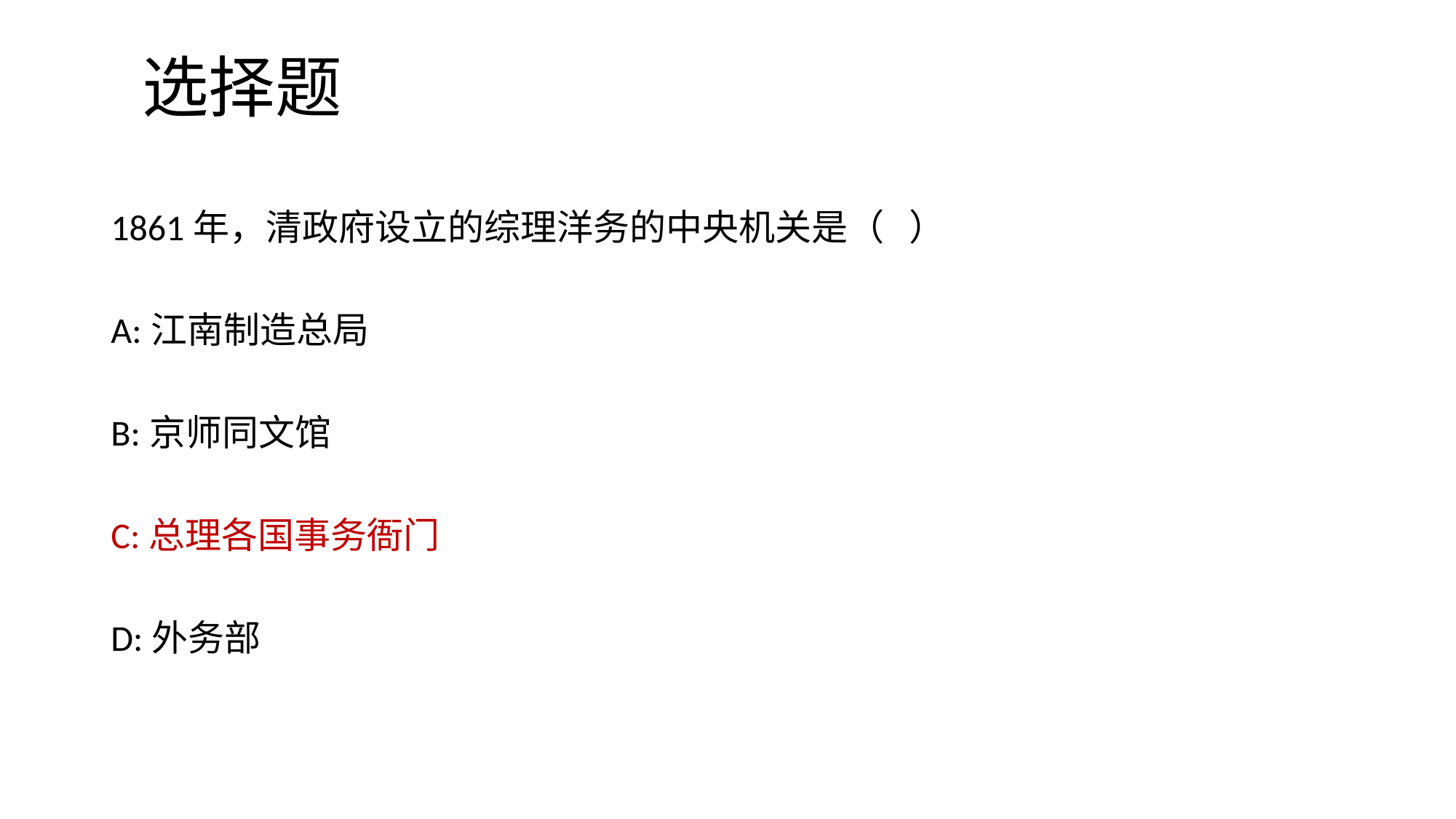

# 选择题
1861年，清政府设立的综理洋务的中央机关是（   ）
A:江南制造总局
B:京师同文馆
C:总理各国事务衙门
D:外务部